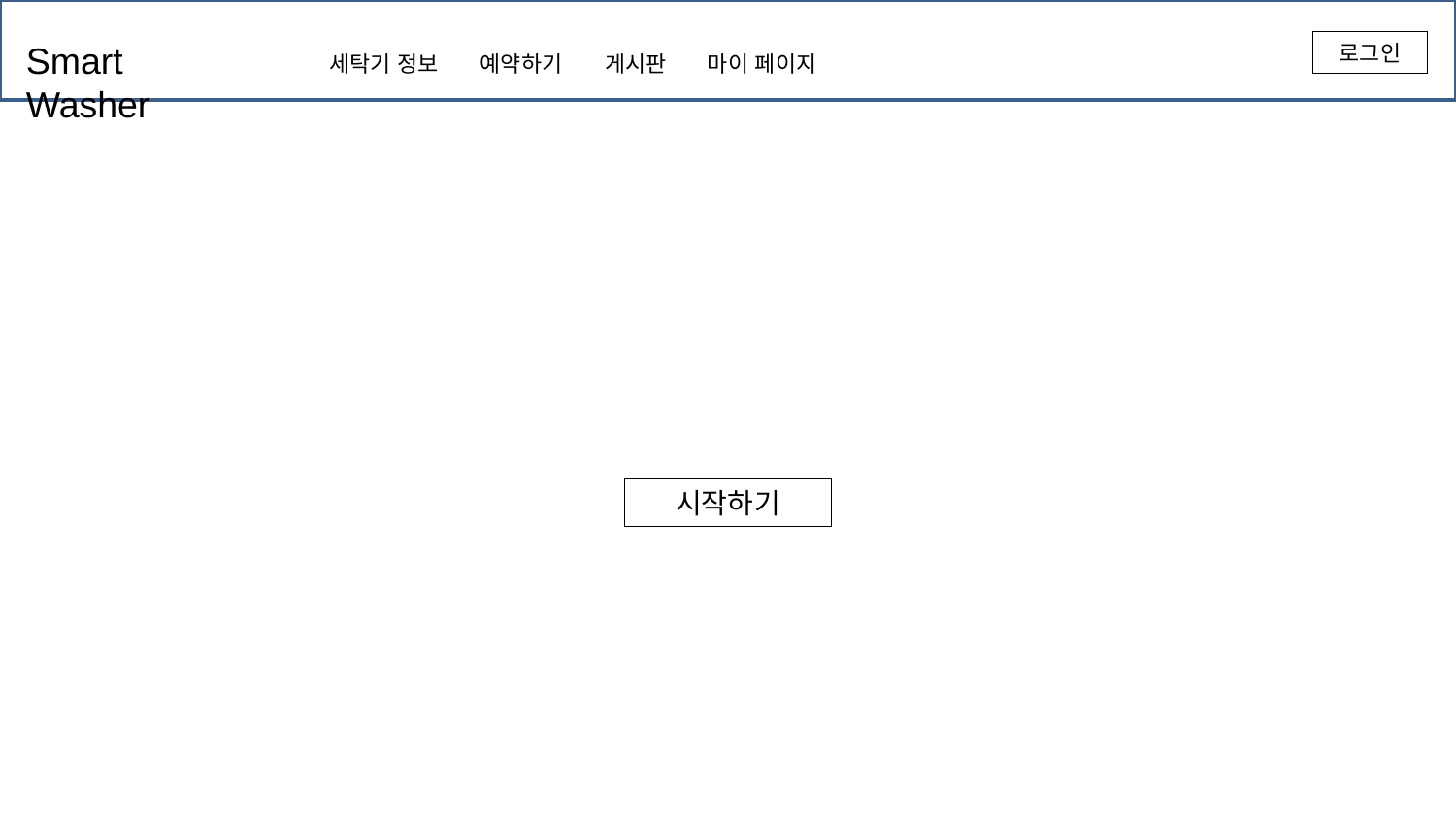

Smart Washer
로그인
세탁기 정보
예약하기
게시판
마이 페이지
시작하기